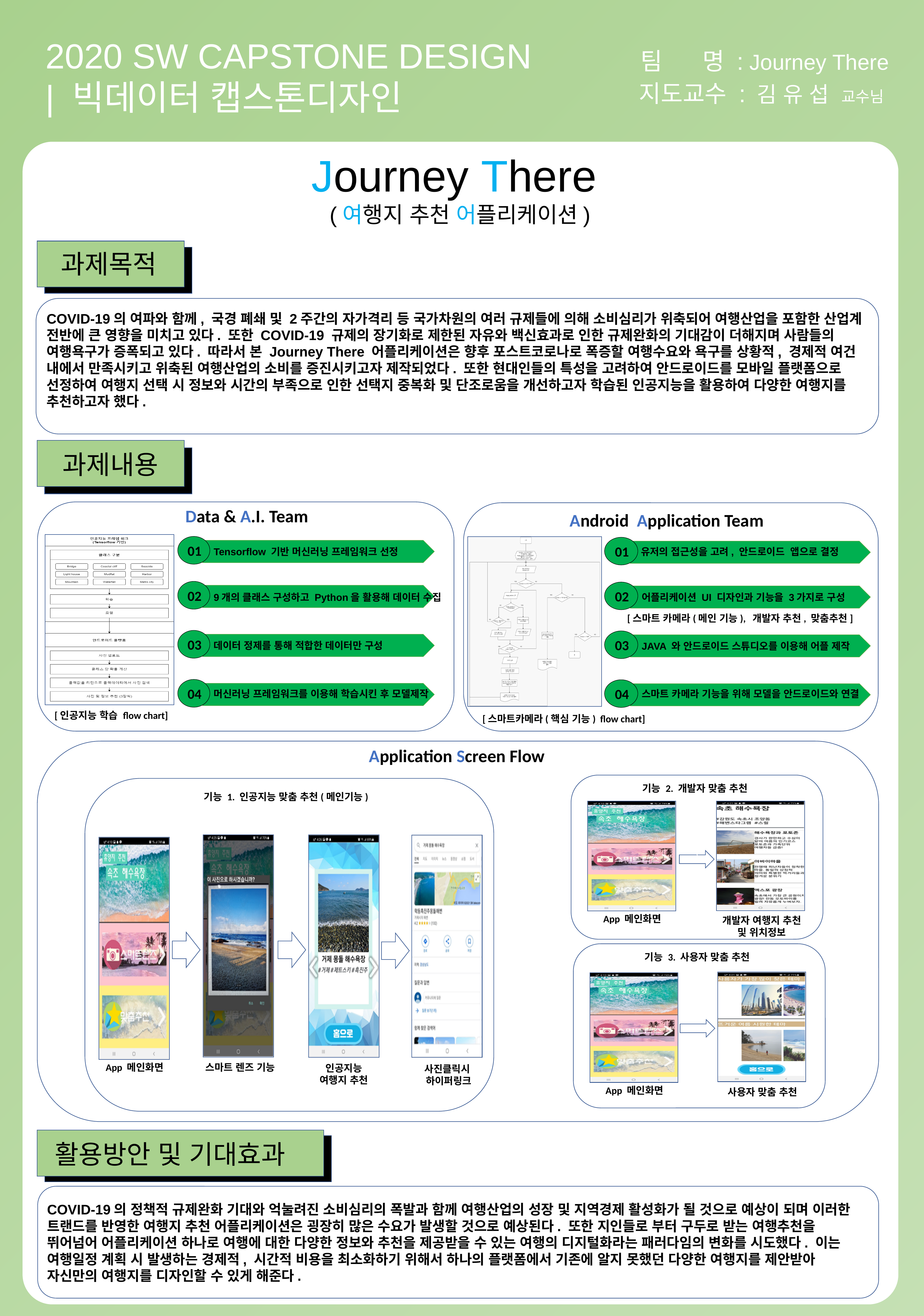

2020 SW CAPSTONE DESIGN
| 빅데이터 캡스톤디자인
팀      명 : Journey There
지도교수 : 김 유 섭  교수님

Journey There
(여행지 추천 어플리케이션)

과제목적

COVID-19의 여파와 함께, 국경 폐쇄 및 2주간의 자가격리 등 국가차원의 여러 규제들에 의해 소비심리가 위축되어 여행산업을 포함한 산업계 전반에 큰 영향을 미치고 있다. 또한 COVID-19 규제의 장기화로 제한된 자유와 백신효과로 인한 규제완화의 기대감이 더해지며 사람들의 여행욕구가 증폭되고 있다. 따라서 본 Journey There 어플리케이션은 향후 포스트코로나로 폭증할 여행수요와 욕구를 상황적, 경제적 여건 내에서 만족시키고 위축된 여행산업의 소비를 증진시키고자 제작되었다. 또한 현대인들의 특성을 고려하여 안드로이드를 모바일 플랫폼으로 선정하여 여행지 선택 시 정보와 시간의 부족으로 인한 선택지 중복화 및 단조로움을 개선하고자 학습된 인공지능을 활용하여 다양한 여행지를 추천하고자 했다.

과제내용

Data & A.I. Team

01

Tensorflow 기반 머신러닝 프레임워크 선정

02

9개의 클래스 구성하고 Python을 활용해 데이터 수집

03

데이터 정제를 통해 적합한 데이터만 구성

04

머신러닝 프레임워크를 이용해 학습시킨 후 모델제작
[인공지능 학습 flow chart]

Android  Application Team

01

유저의 접근성을 고려, 안드로이드  앱으로 결정

02

어플리케이션 UI 디자인과 기능을 3가지로 구성
[스마트 카메라(메인 기능),  개발자 추천, 맞춤추천]

03

JAVA 와 안드로이드 스튜디오를 이용해 어플 제작

04

스마트 카메라 기능을 위해 모델을 안드로이드와 연결
[스마트카메라(핵심 기능)  flow chart])

Application Screen Flow
`
기능 2. 개발자 맞춤 추천

App 메인화면
개발자 여행지 추천
및 위치정보

기능 1. 인공지능 맞춤 추천(메인기능)

App 메인화면
스마트 렌즈 기능
인공지능
여행지 추천
사진클릭시
하이퍼링크

기능 3. 사용자 맞춤 추천

App 메인화면
사용자 맞춤 추천

활용방안 및 기대효과
COVID-19의 정책적 규제완화 기대와 억눌려진 소비심리의 폭발과 함께 여행산업의 성장 및 지역경제 활성화가 될 것으로 예상이 되며 이러한 트랜드를 반영한 여행지 추천 어플리케이션은 굉장히 많은 수요가 발생할 것으로 예상된다. 또한 지인들로 부터 구두로 받는 여행추천을 뛰어넘어 어플리케이션 하나로 여행에 대한 다양한 정보와 추천을 제공받을 수 있는 여행의 디지털화라는 패러다임의 변화를 시도했다. 이는 여행일정 계획 시 발생하는 경제적, 시간적 비용을 최소화하기 위해서 하나의 플랫폼에서 기존에 알지 못했던 다양한 여행지를 제안받아 자신만의 여행지를 디자인할 수 있게 해준다.